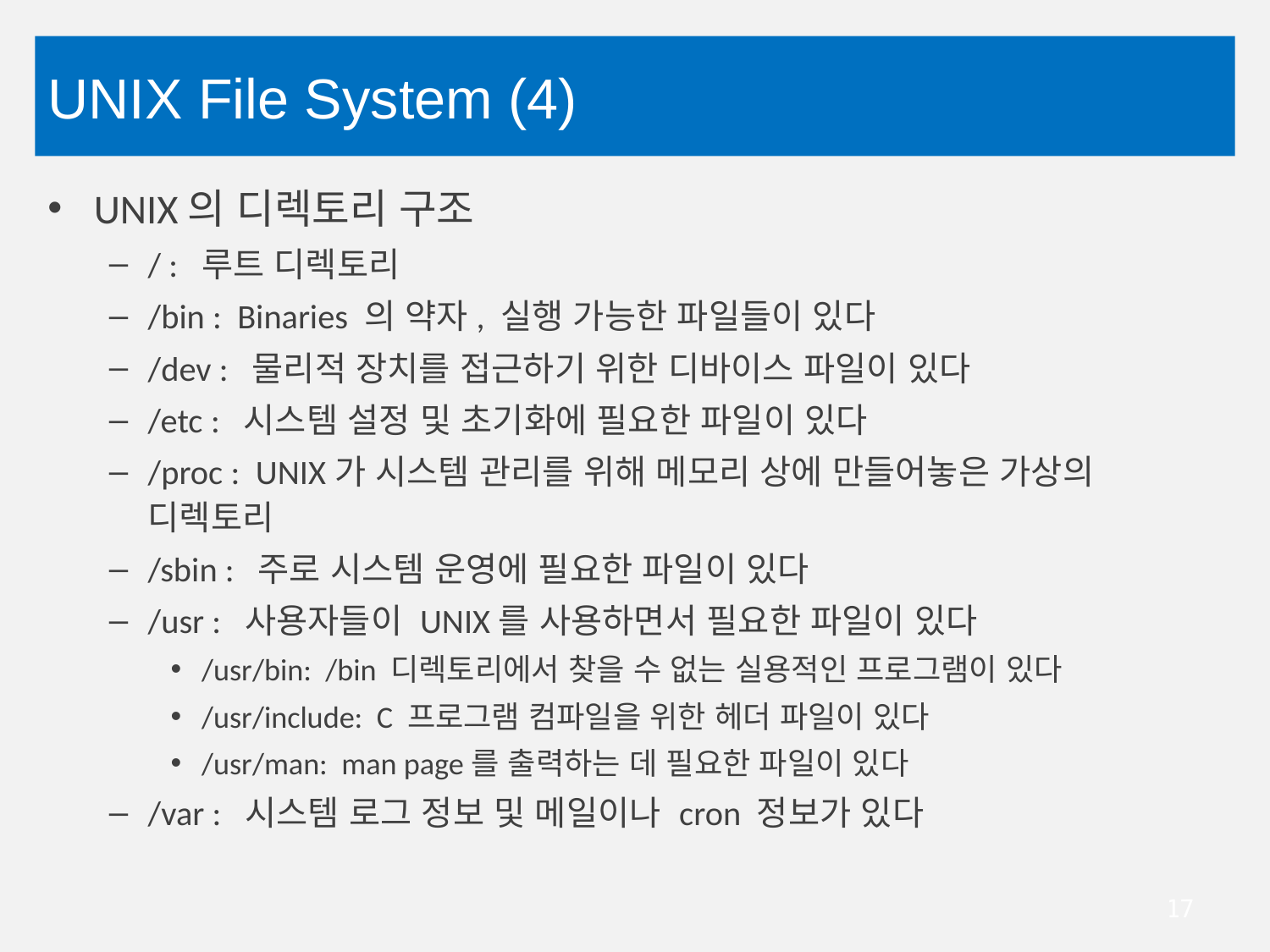

# UNIX File System (4)
UNIX의 디렉토리 구조
/ :  루트 디렉토리
/bin :  Binaries 의 약자, 실행 가능한 파일들이 있다
/dev :  물리적 장치를 접근하기 위한 디바이스 파일이 있다
/etc :  시스템 설정 및 초기화에 필요한 파일이 있다
/proc :  UNIX가 시스템 관리를 위해 메모리 상에 만들어놓은 가상의 디렉토리
/sbin :  주로 시스템 운영에 필요한 파일이 있다
/usr :  사용자들이 UNIX를 사용하면서 필요한 파일이 있다
/usr/bin:  /bin 디렉토리에서 찾을 수 없는 실용적인 프로그램이 있다
/usr/include:  C 프로그램 컴파일을 위한 헤더 파일이 있다
/usr/man:  man page를 출력하는 데 필요한 파일이 있다
/var :  시스템 로그 정보 및 메일이나 cron 정보가 있다
17